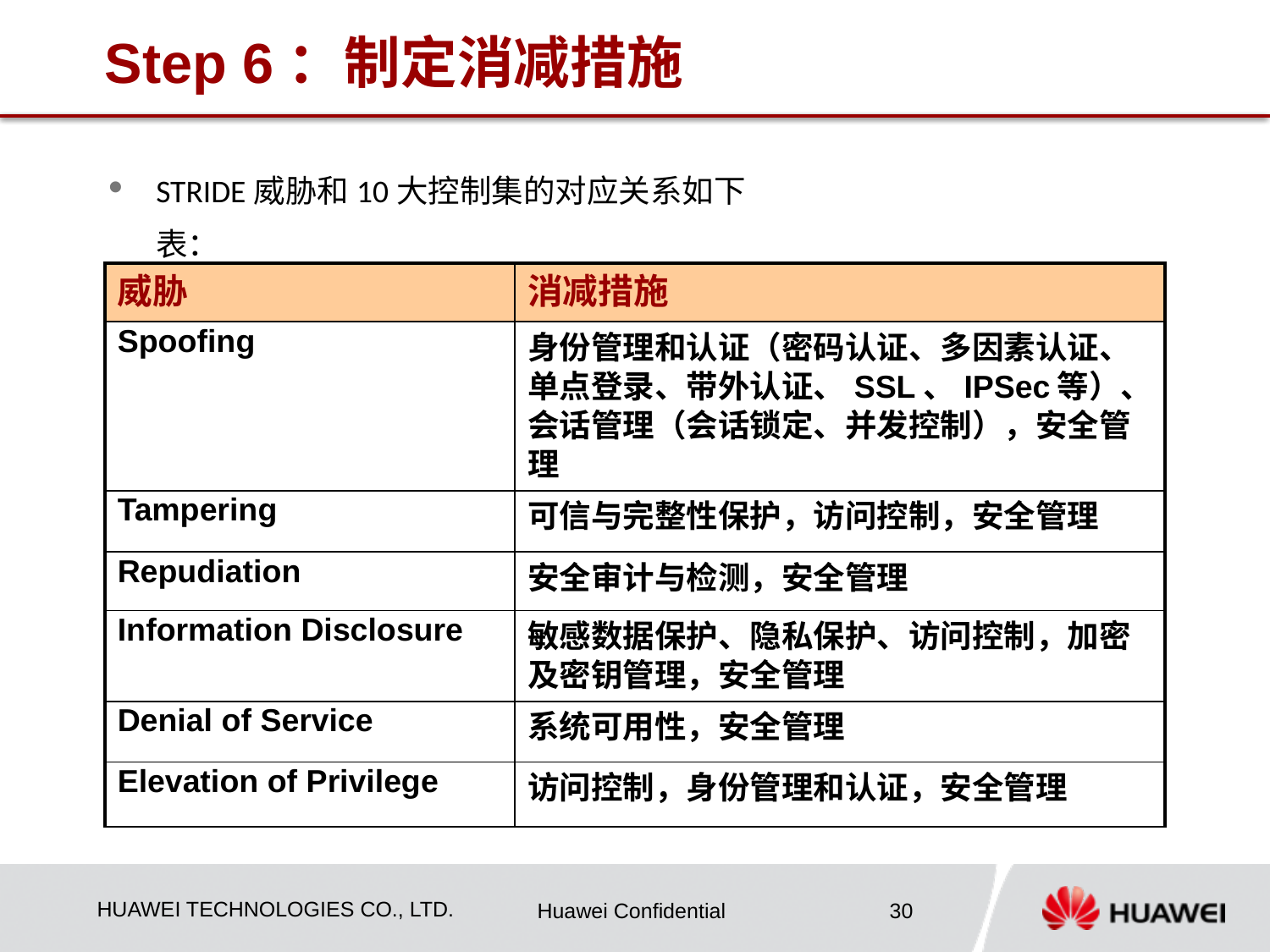

# Step 6：制定消减措施
STRIDE威胁和10大控制集的对应关系如下表：
| 威胁 | 消减措施 |
| --- | --- |
| Spoofing | 身份管理和认证（密码认证、多因素认证、单点登录、带外认证、SSL、IPSec等）、会话管理（会话锁定、并发控制），安全管理 |
| Tampering | 可信与完整性保护，访问控制，安全管理 |
| Repudiation | 安全审计与检测，安全管理 |
| Information Disclosure | 敏感数据保护、隐私保护、访问控制，加密及密钥管理，安全管理 |
| Denial of Service | 系统可用性，安全管理 |
| Elevation of Privilege | 访问控制，身份管理和认证，安全管理 |